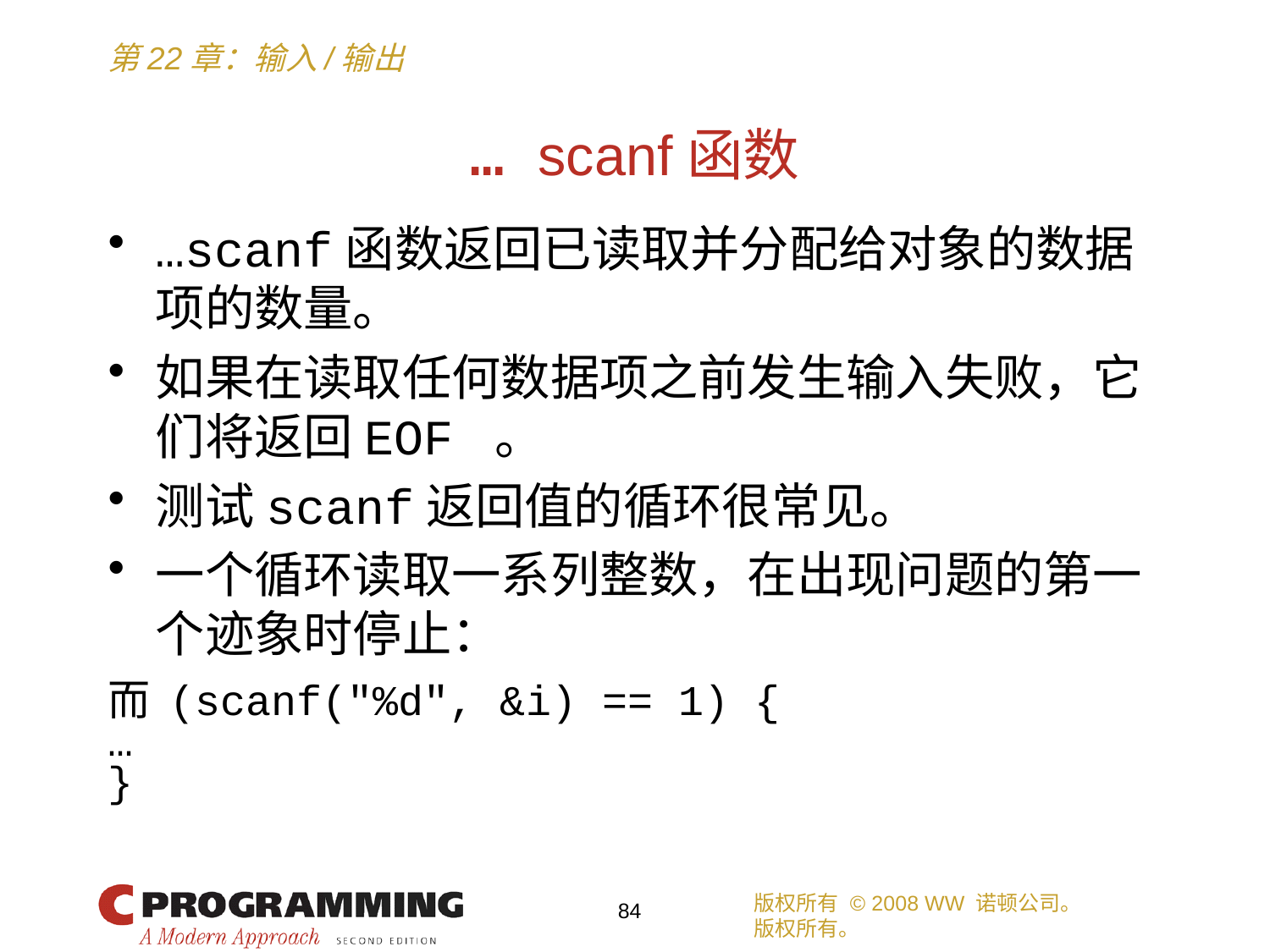

# … scanf函数
…scanf函数返回已读取并分配给对象的数据项的数量。
如果在读取任何数据项之前发生输入失败，它们将返回EOF 。
测试scanf返回值的循环很常见。
一个循环读取一系列整数，在出现问题的第一个迹象时停止：
而 (scanf("%d", &i) == 1) {
…
}
版权所有 © 2008 WW 诺顿公司。
版权所有。
84